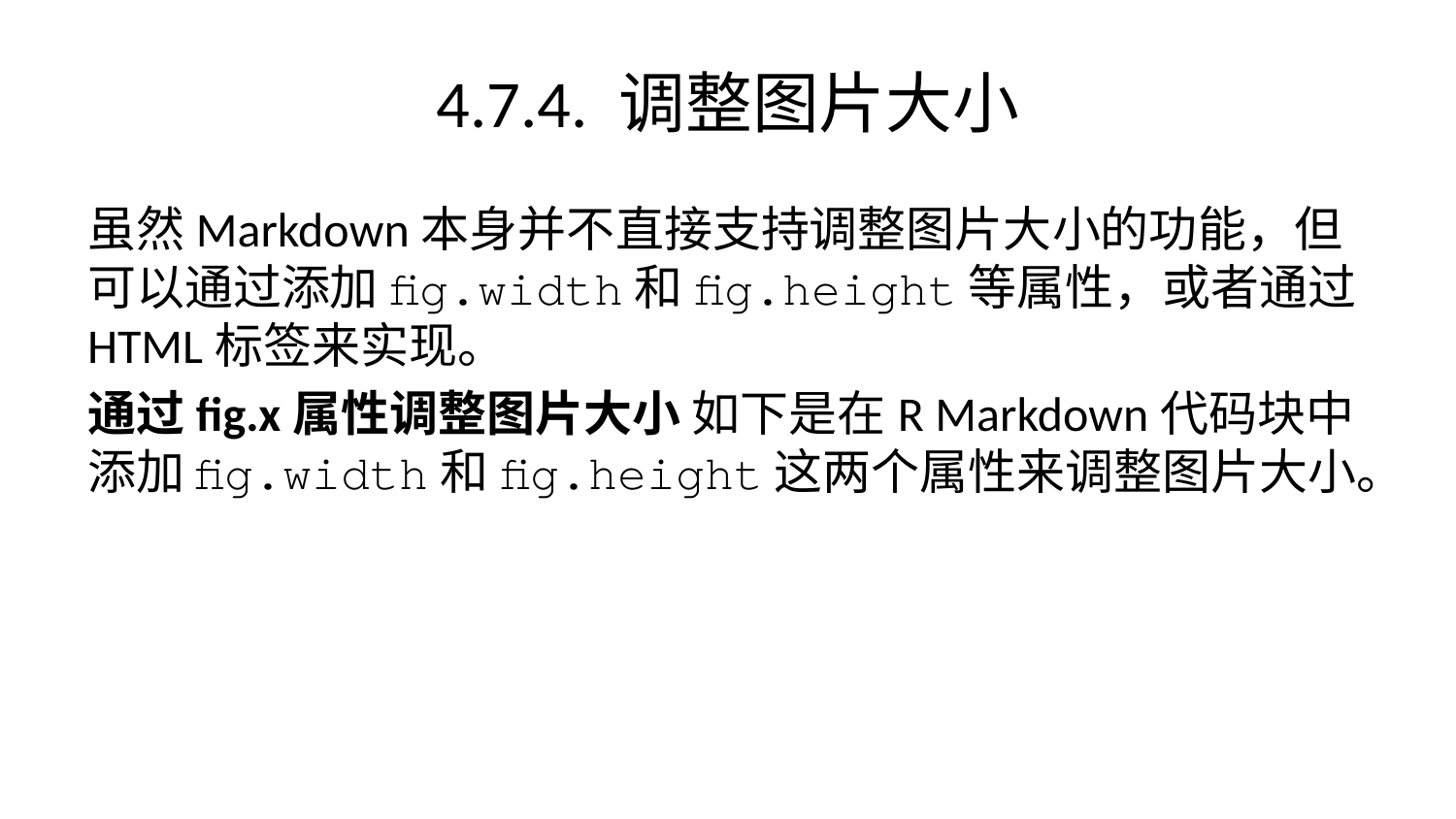

# 4.7.4. 调整图片大小
虽然Markdown本身并不直接支持调整图片大小的功能，但可以通过添加fig.width和fig.height等属性，或者通过HTML标签来实现。
通过fig.x属性调整图片大小 如下是在R Markdown代码块中添加fig.width和fig.height这两个属性来调整图片大小。